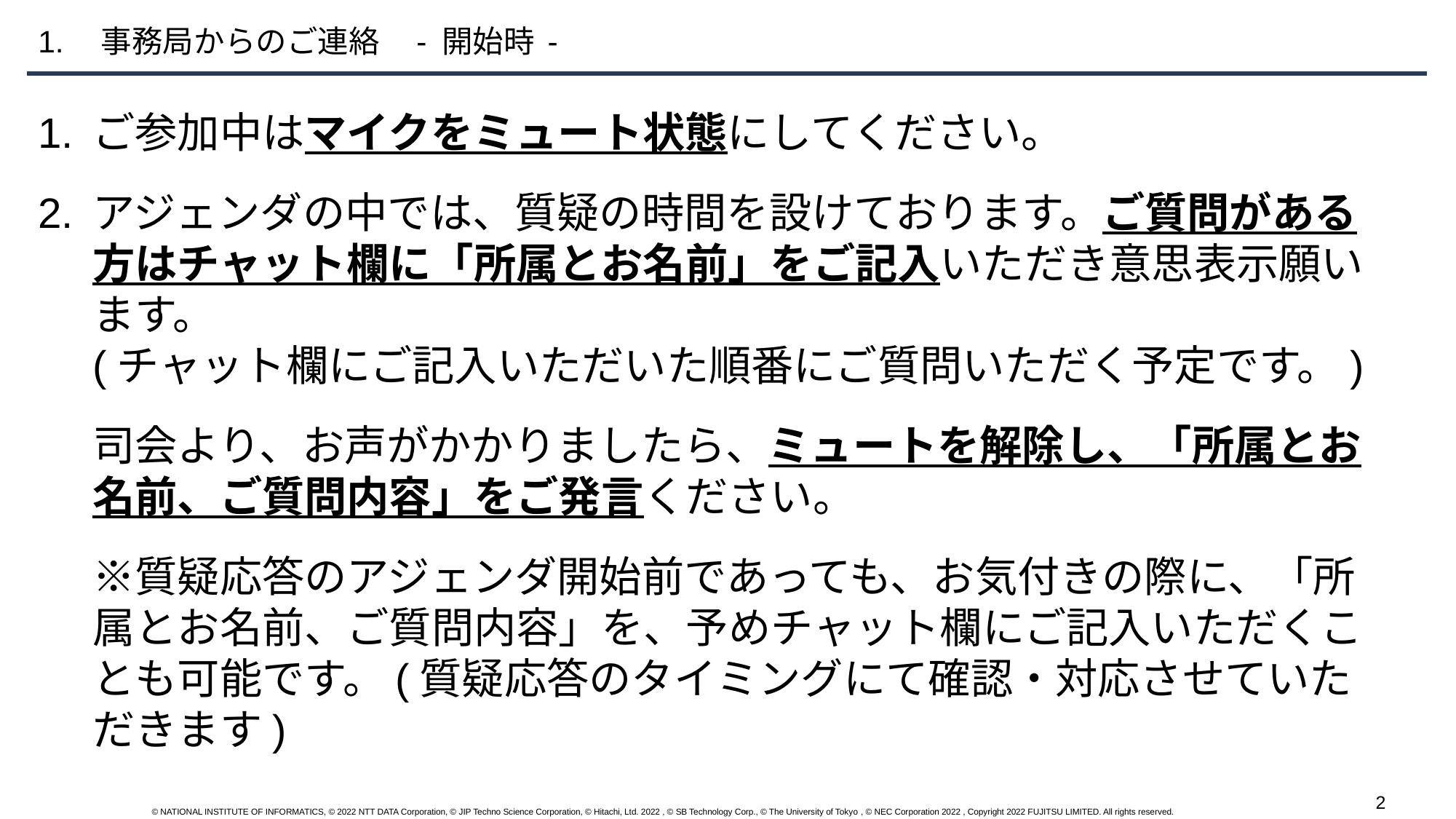

1.　事務局からのご連絡　- 開始時 -
ご参加中はマイクをミュート状態にしてください。
アジェンダの中では、質疑の時間を設けております。ご質問がある方はチャット欄に「所属とお名前」をご記入いただき意思表示願います。
(チャット欄にご記入いただいた順番にご質問いただく予定です。)
司会より、お声がかかりましたら、ミュートを解除し、「所属とお名前、ご質問内容」をご発言ください。
※質疑応答のアジェンダ開始前であっても、お気付きの際に、「所属とお名前、ご質問内容」を、予めチャット欄にご記入いただくことも可能です。(質疑応答のタイミングにて確認・対応させていただきます)